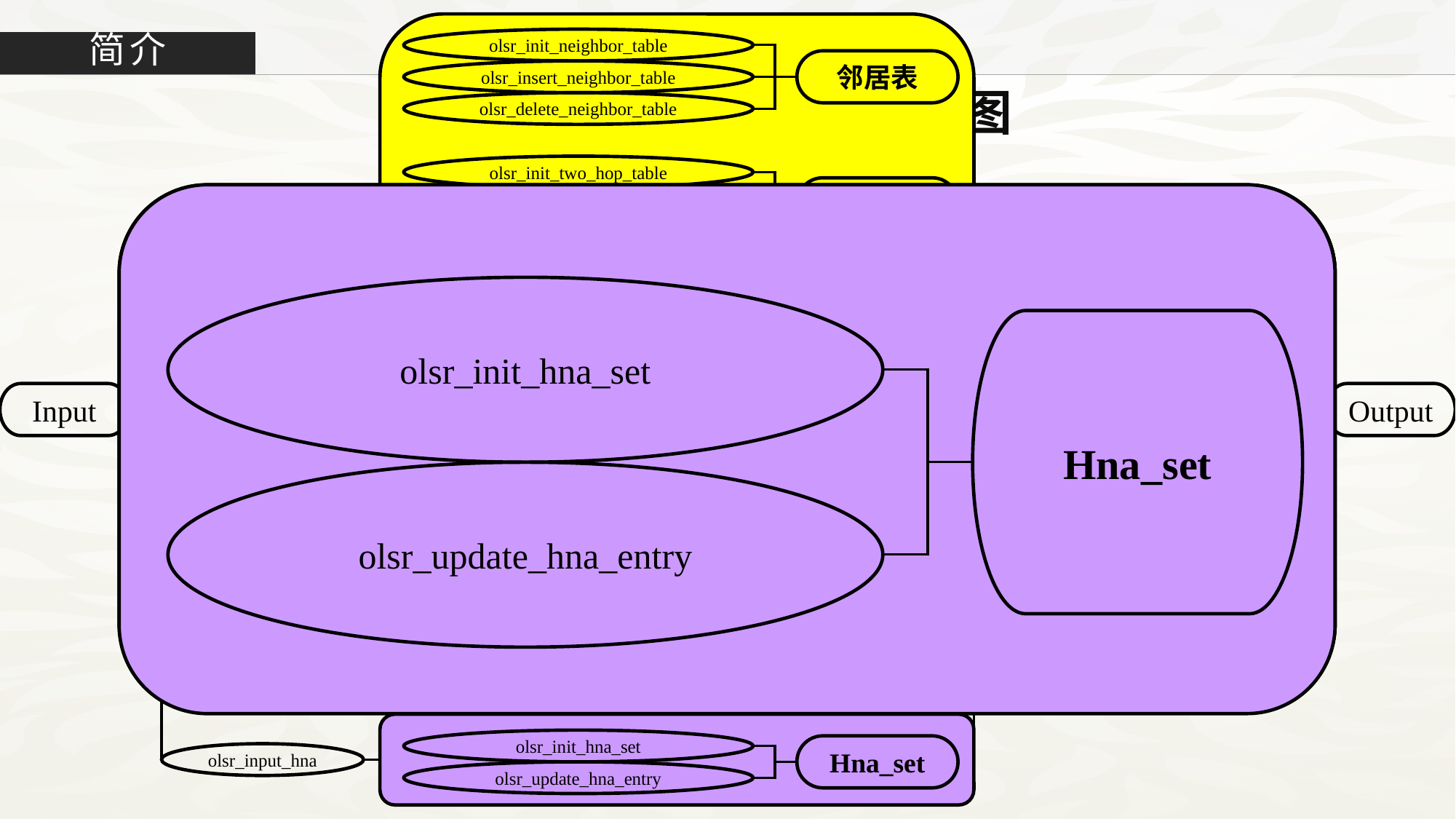

olsr_init_neighbor_table
邻居表
olsr_insert_neighbor_table
olsr_delete_neighbor_table
olsr_init_two_hop_table
两跳邻居表
olsr_insert_two_hop_neighbor_table
olsr_delete_two_hop_neighbor_table
olsr_check_mpr_changes
MPR表
olsr_chosen_mpr
olsr_optimize_mpr_set
olsr_input_hello
Input
olsr_input_tc
olsr_input_mid
olsr_input_hna
Output
olsr_forward_message

olsr_init_routing_table
olsr_insert_routing_table
路由表
olsr_lookup_routing_table
olsr_delete_routing_table

olsr_init_mid_set
mid_set
olsr_update_mid_table

olsr_init_hna_set
Hna_set
olsr_update_hna_entry
简介
OLSR路由协议处理流程图

olsr_init_hna_set
Hna_set
olsr_update_hna_entry

olsr_init_mid_set
mid_set
olsr_update_mid_table

olsr_init_routing_table
olsr_insert_routing_table
路由表
olsr_lookup_routing_table
olsr_delete_routing_table

olsr_init_neighbor_table
邻居表
olsr_insert_neighbor_table
olsr_delete_neighbor_table
olsr_init_two_hop_table
两跳邻居表
olsr_insert_two_hop_neighbor_table
olsr_delete_two_hop_neighbor_table
olsr_check_mpr_changes
MPR表
olsr_chosen_mpr
olsr_optimize_mpr_set